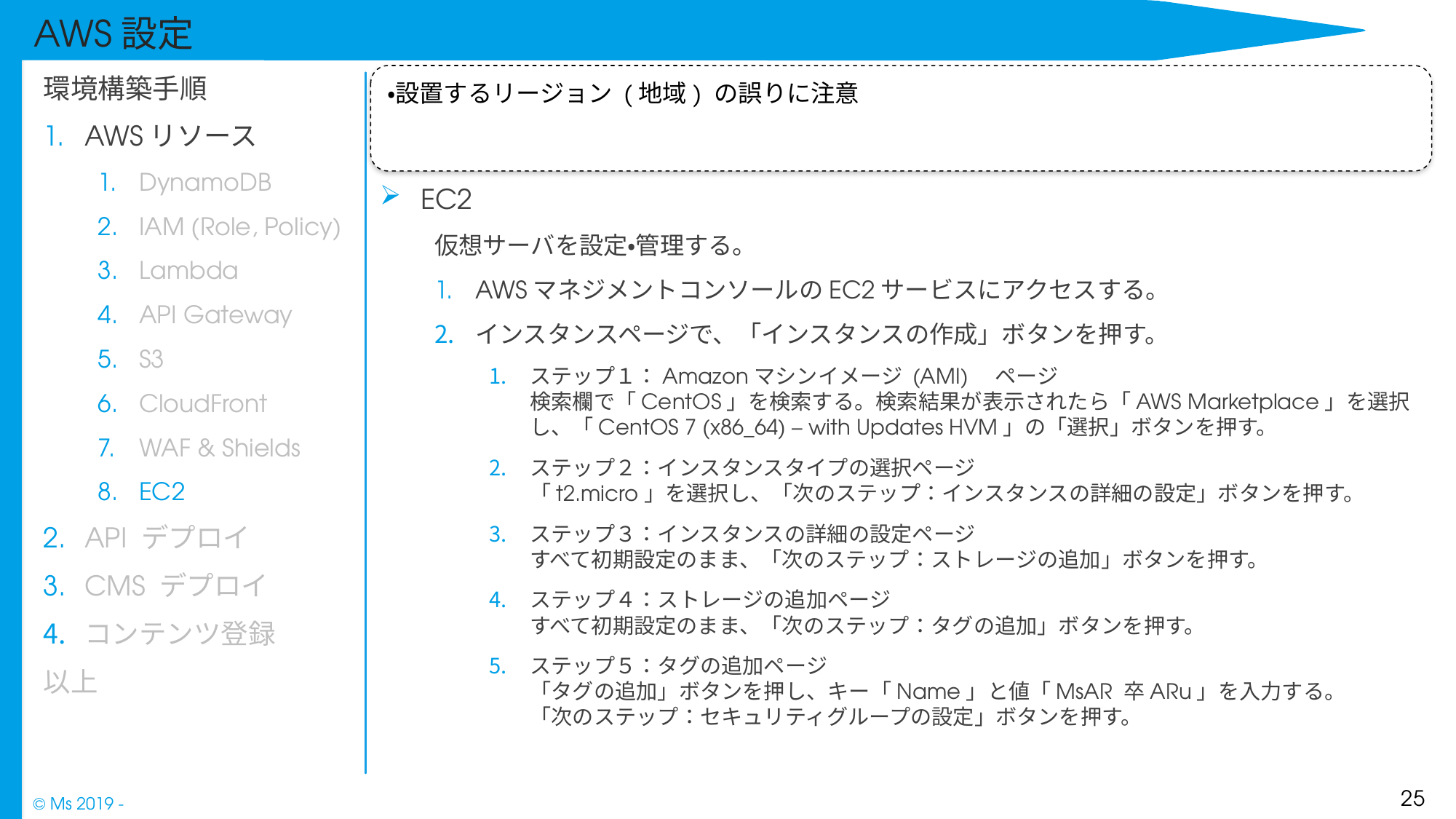

# AWS設定
環境構築手順
AWSリソース
DynamoDB
IAM (Role, Policy)
Lambda
API Gateway
S3
CloudFront
WAF & Shields
EC2
API デプロイ
CMS デプロイ
コンテンツ登録
以上

・設置するリージョン (地域) の誤りに注意
EC2
仮想サーバを設定・管理する。
AWSマネジメントコンソールのEC2サービスにアクセスする。
インスタンスページで、「インスタンスの作成」ボタンを押す。
ステップ１：Amazonマシンイメージ (AMI)　ページ
検索欄で「CentOS」を検索する。検索結果が表示されたら「AWS Marketplace」を選択し、「CentOS 7 (x86_64) – with Updates HVM」の「選択」ボタンを押す。
ステップ２：インスタンスタイプの選択ページ
「t2.micro」を選択し、「次のステップ：インスタンスの詳細の設定」ボタンを押す。
ステップ３：インスタンスの詳細の設定ページ
すべて初期設定のまま、「次のステップ：ストレージの追加」ボタンを押す。
ステップ４：ストレージの追加ページ
すべて初期設定のまま、「次のステップ：タグの追加」ボタンを押す。
ステップ５：タグの追加ページ
「タグの追加」ボタンを押し、キー「Name」と値「MsAR 卒ARu」を入力する。
「次のステップ：セキュリティグループの設定」ボタンを押す。
25